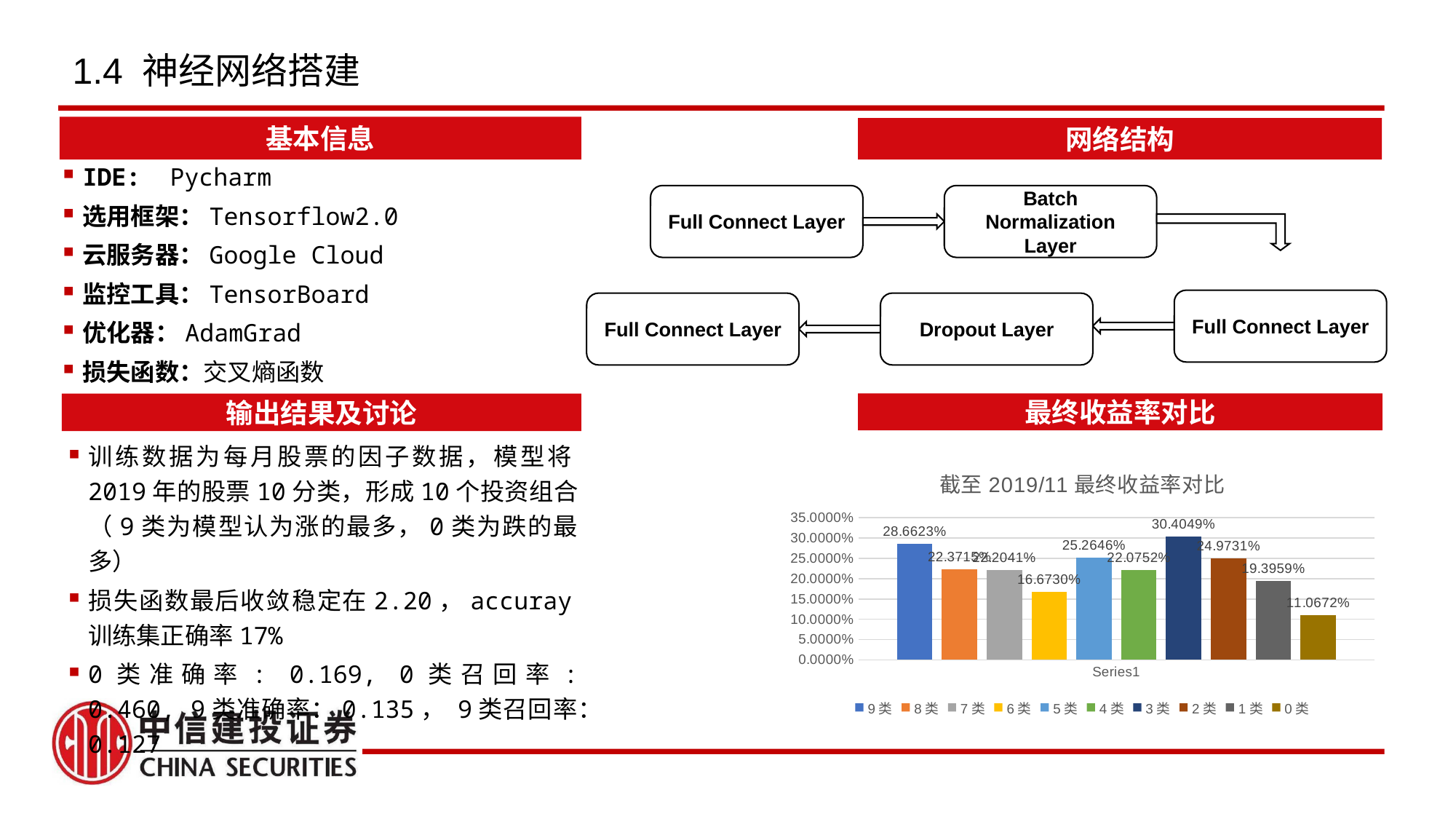

1.4 神经网络搭建
基本信息
网络结构
IDE:  Pycharm
选用框架：Tensorflow2.0
云服务器：Google Cloud
监控工具：TensorBoard
优化器：AdamGrad
损失函数：交叉熵函数

Batch Normalization Layer
Full Connect Layer

Full Connect Layer
Full Connect Layer
Dropout Layer

最终收益率对比
输出结果及讨论
训练数据为每月股票的因子数据，模型将2019年的股票10分类，形成10个投资组合（9类为模型认为涨的最多，0类为跌的最多）
损失函数最后收敛稳定在2.20，accuray训练集正确率17%
0类准确率: 0.169, 0类召回率: 0.460, 9类准确率：0.135， 9类召回率：0.127

### Chart: 截至2019/11最终收益率对比

| Category |  |  |  |  |  |  |  |  |  |  |
|---|---|---|---|---|---|---|---|---|---|---|
|  | 0.28662300000000007 | 0.2237150000000001 | 0.22204099999999993 | 0.16673000000000004 | 0.2526459999999999 | 0.22075200000000006 | 0.304049 | 0.24973099999999993 | 0.193959 | 0.1106720000000001 |